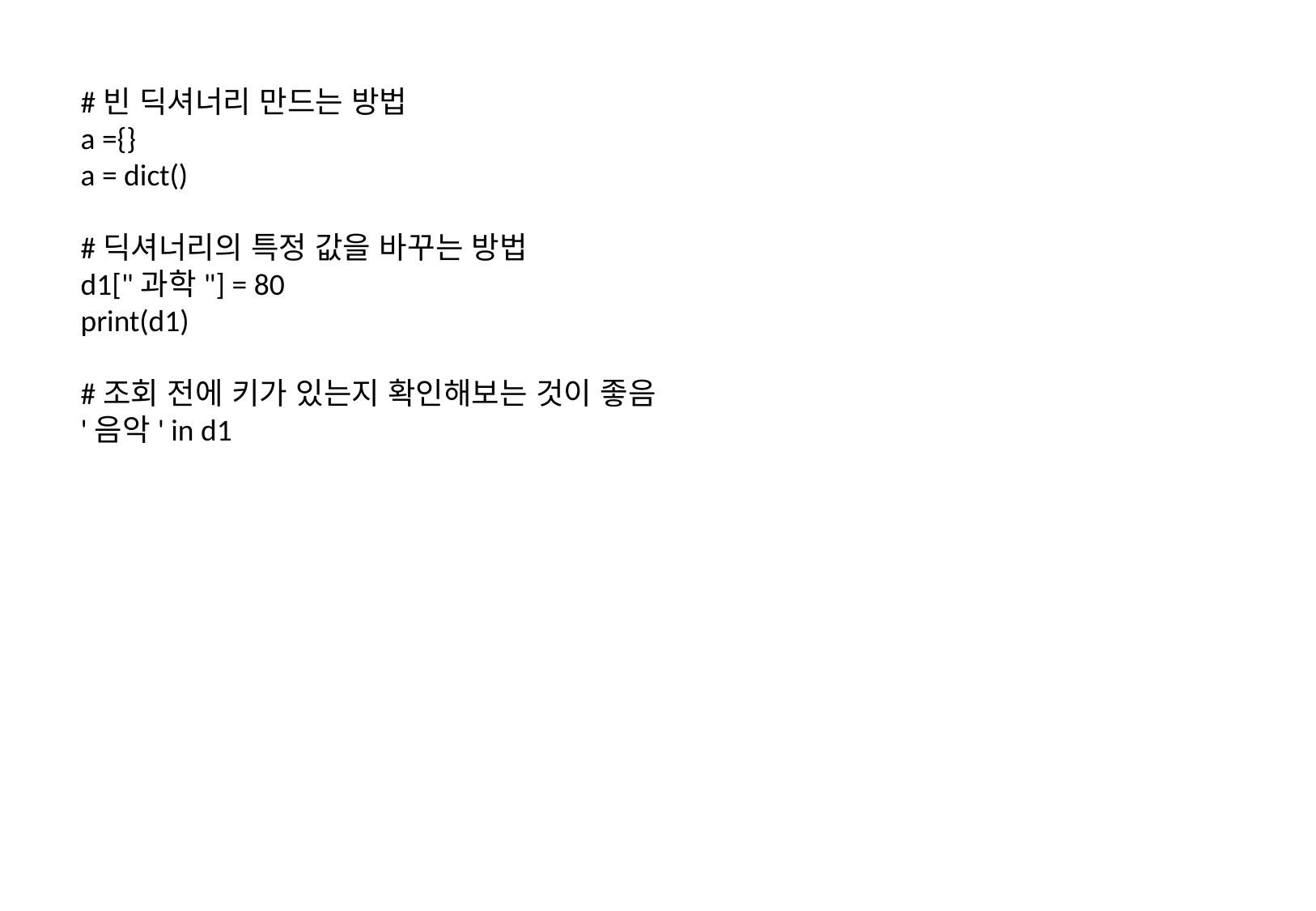

#빈 딕셔너리 만드는 방법
a ={}
a = dict()

#딕셔너리의 특정 값을 바꾸는 방법
d1["과학"] = 80
print(d1)

#조회 전에 키가 있는지 확인해보는 것이 좋음
'음악' in d1